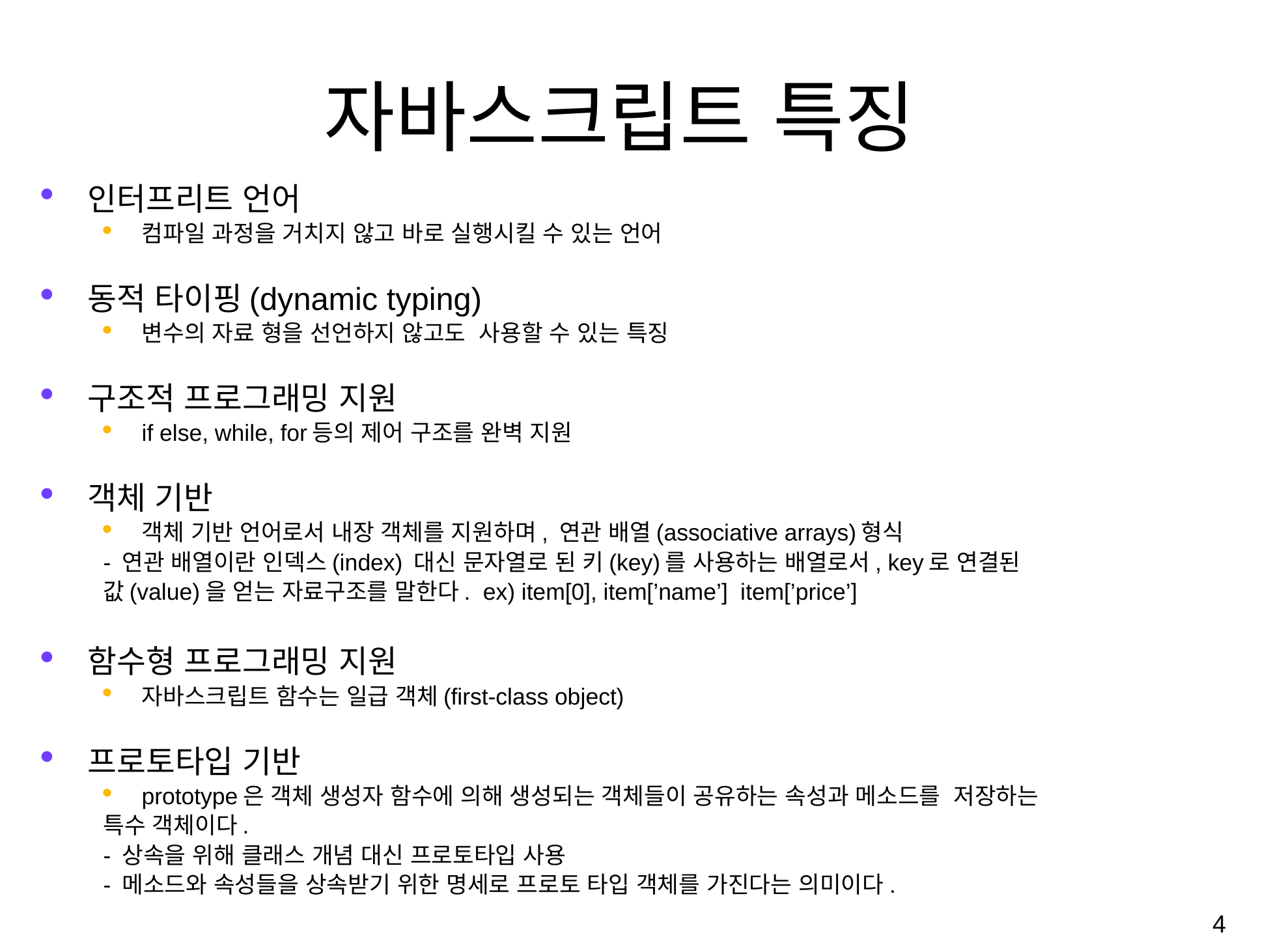

# 자바스크립트 특징
인터프리트 언어
컴파일 과정을 거치지 않고 바로 실행시킬 수 있는 언어

동적 타이핑(dynamic typing)
변수의 자료 형을 선언하지 않고도  사용할 수 있는 특징

구조적 프로그래밍 지원
if else, while, for등의 제어 구조를 완벽 지원

객체 기반
객체 기반 언어로서 내장 객체를 지원하며, 연관 배열(associative arrays)형식
	- 연관 배열이란 인덱스(index) 대신 문자열로 된 키(key)를 사용하는 배열로서, key로 연결된
	값(value)을 얻는 자료구조를 말한다.  ex) item[0], item[’name’]  item[’price’]

함수형 프로그래밍 지원
자바스크립트 함수는 일급 객체(first-class object)

프로토타입 기반
prototype은 객체 생성자 함수에 의해 생성되는 객체들이 공유하는 속성과 메소드를  저장하는
	특수 객체이다.
	- 상속을 위해 클래스 개념 대신 프로토타입 사용
	- 메소드와 속성들을 상속받기 위한 명세로 프로토 타입 객체를 가진다는 의미이다.
4